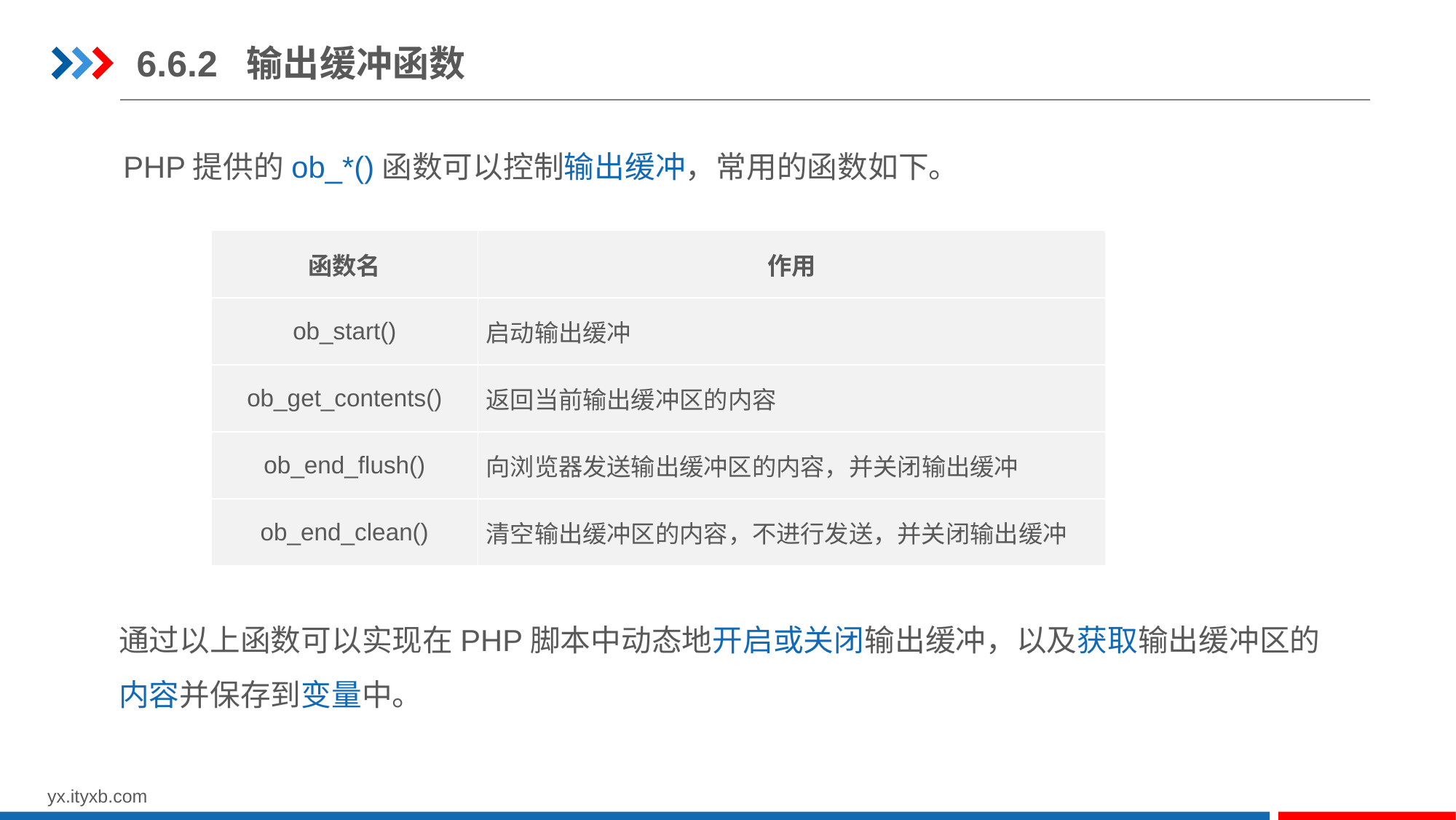

6.6.2  输出缓冲函数
PHP提供的ob_*()函数可以控制输出缓冲，常用的函数如下。
| 函数名 | 作用 |
| --- | --- |
| ob\_start() | 启动输出缓冲 |
| ob\_get\_contents() | 返回当前输出缓冲区的内容 |
| ob\_end\_flush() | 向浏览器发送输出缓冲区的内容，并关闭输出缓冲 |
| ob\_end\_clean() | 清空输出缓冲区的内容，不进行发送，并关闭输出缓冲 |
通过以上函数可以实现在PHP脚本中动态地开启或关闭输出缓冲，以及获取输出缓冲区的
内容并保存到变量中。